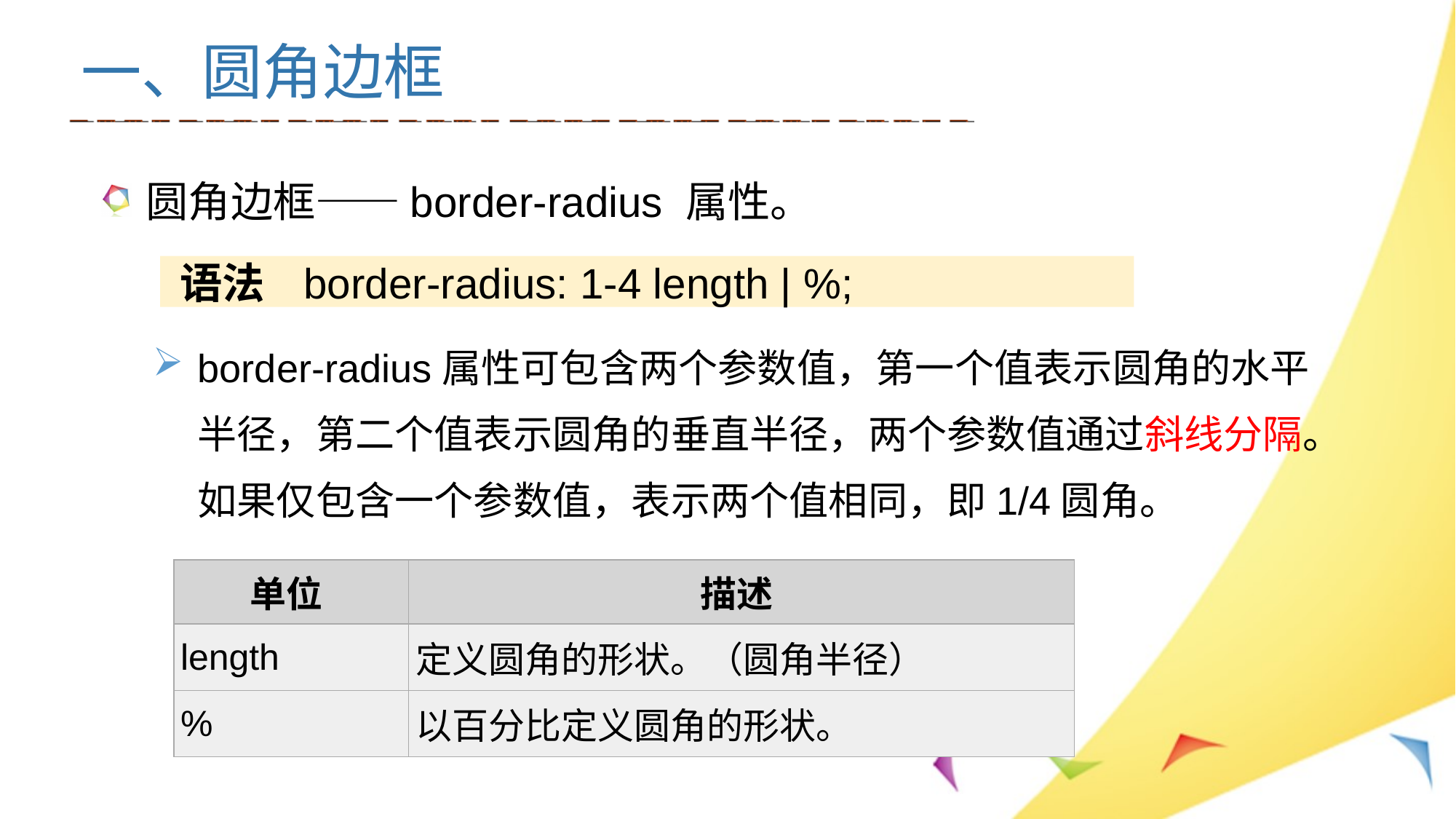

一、圆角边框
圆角边框——border-radius 属性。

border-radius属性可包含两个参数值，第一个值表示圆角的水平半径，第二个值表示圆角的垂直半径，两个参数值通过斜线分隔。如果仅包含一个参数值，表示两个值相同，即1/4圆角。
 语法   border-radius: 1-4 length | %;
| 单位 | 描述 |
| --- | --- |
| length | 定义圆角的形状。（圆角半径） |
| % | 以百分比定义圆角的形状。 |